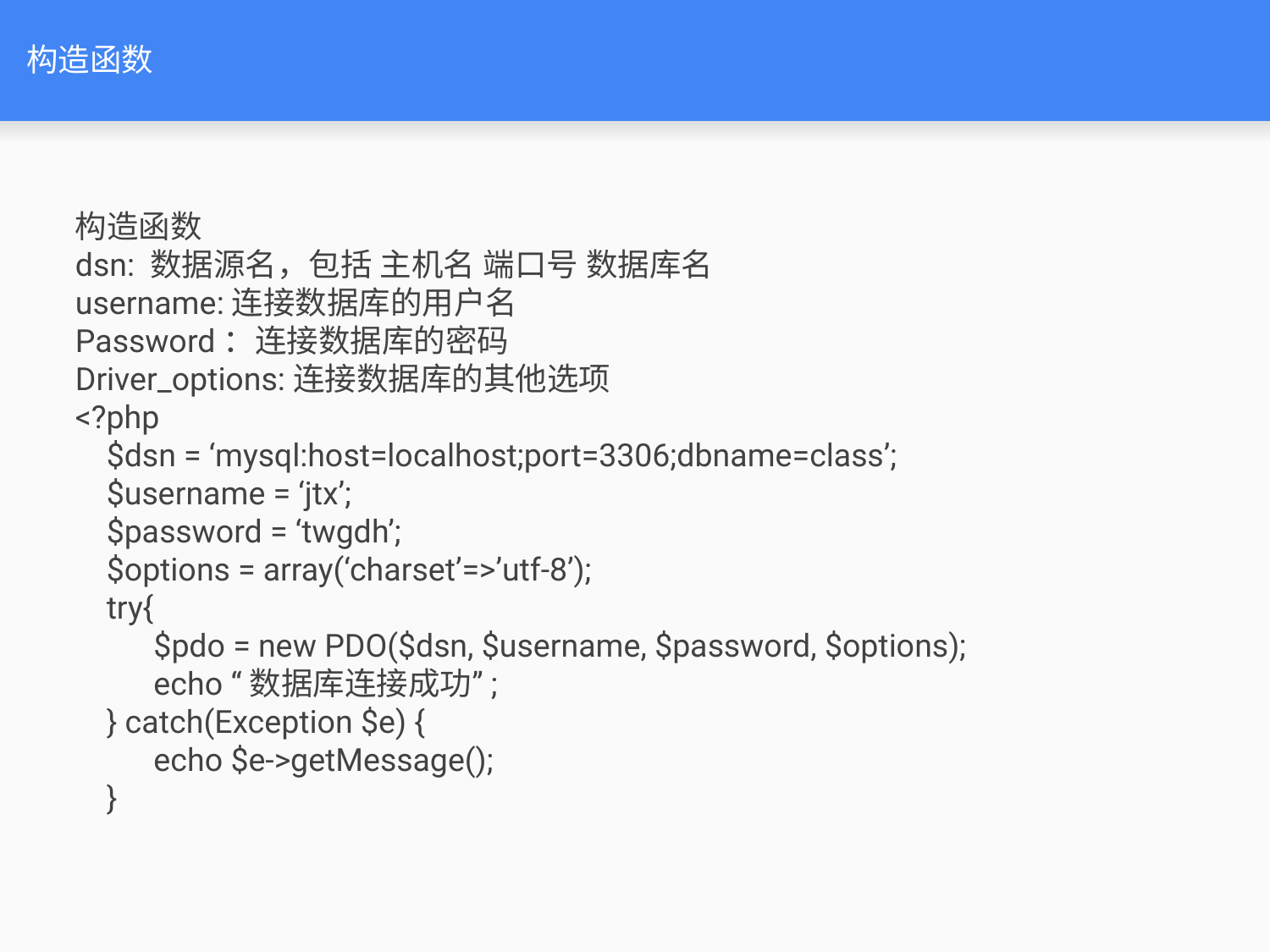

# 构造函数
构造函数
dsn: 数据源名，包括 主机名 端口号 数据库名
username:连接数据库的用户名
Password：连接数据库的密码
Driver_options:连接数据库的其他选项
<?php
    $dsn = ‘mysql:host=localhost;port=3306;dbname=class’;
    $username = ‘jtx’;
    $password = ‘twgdh’;
    $options = array(‘charset’=>’utf-8’);
    try{
          $pdo = new PDO($dsn, $username, $password, $options);
          echo “数据库连接成功”;
    } catch(Exception $e) {
          echo $e->getMessage();
    }